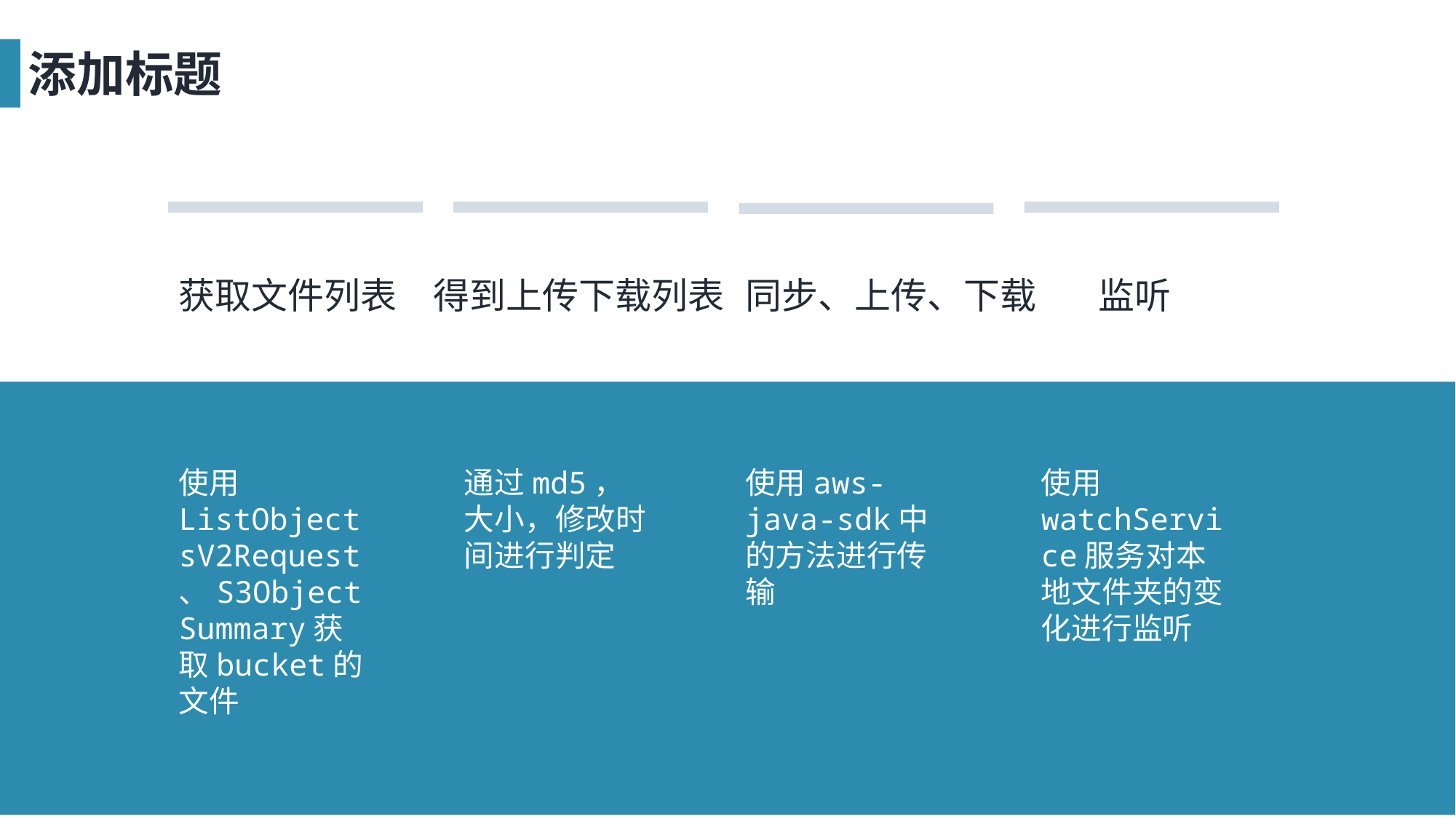

添加标题

获取文件列表
得到上传下载列表
同步、上传、下载
监听

通过md5，大小，修改时间进行判定

使用watchService服务对本地文件夹的变化进行监听
使用ListObjectsV2Request
、S3ObjectSummary获取bucket的文件
使用aws-java-sdk中的方法进行传输